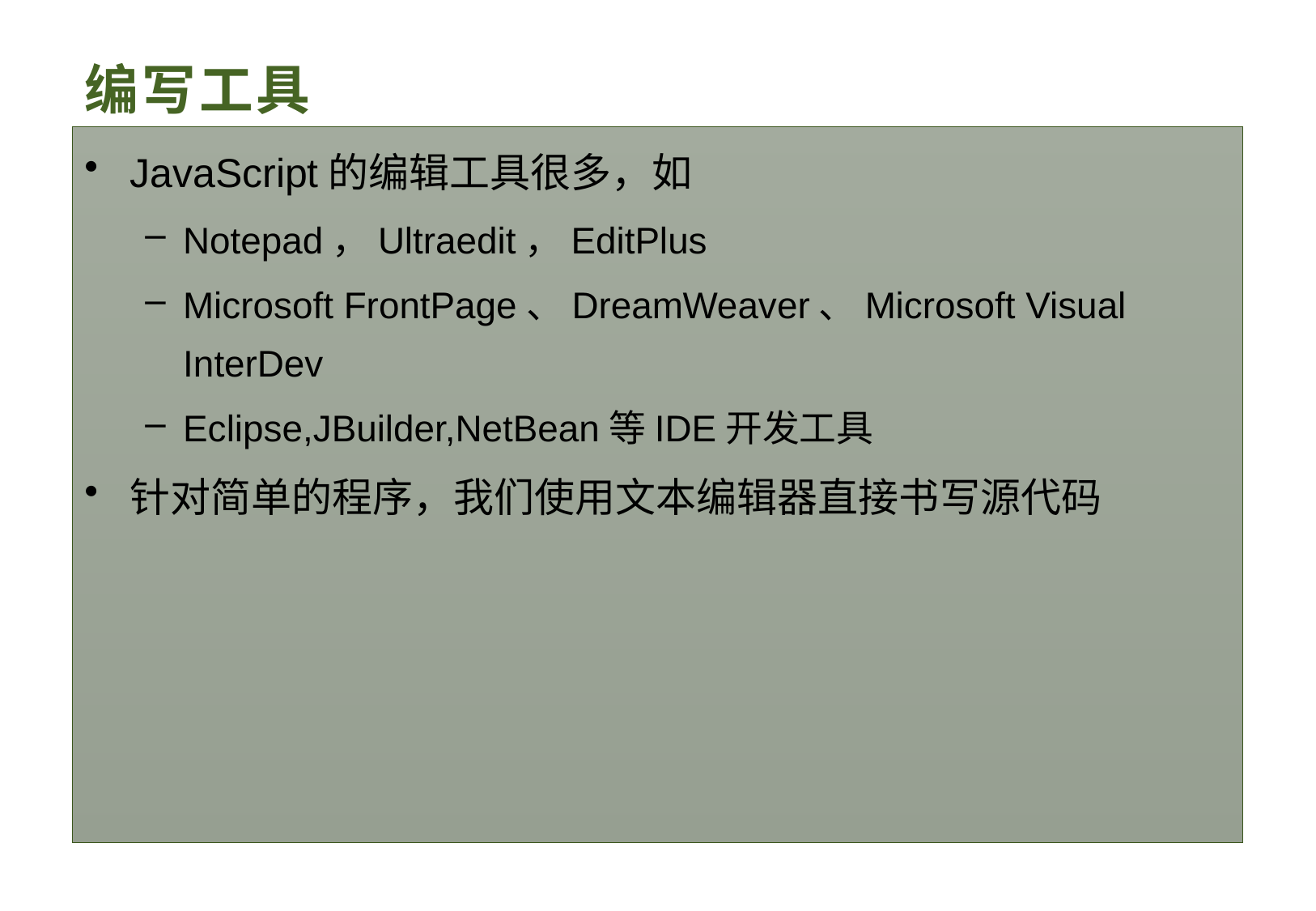

# 编写工具
JavaScript的编辑工具很多，如
Notepad，Ultraedit，EditPlus
Microsoft FrontPage、DreamWeaver、Microsoft Visual InterDev
Eclipse,JBuilder,NetBean等IDE开发工具
针对简单的程序，我们使用文本编辑器直接书写源代码